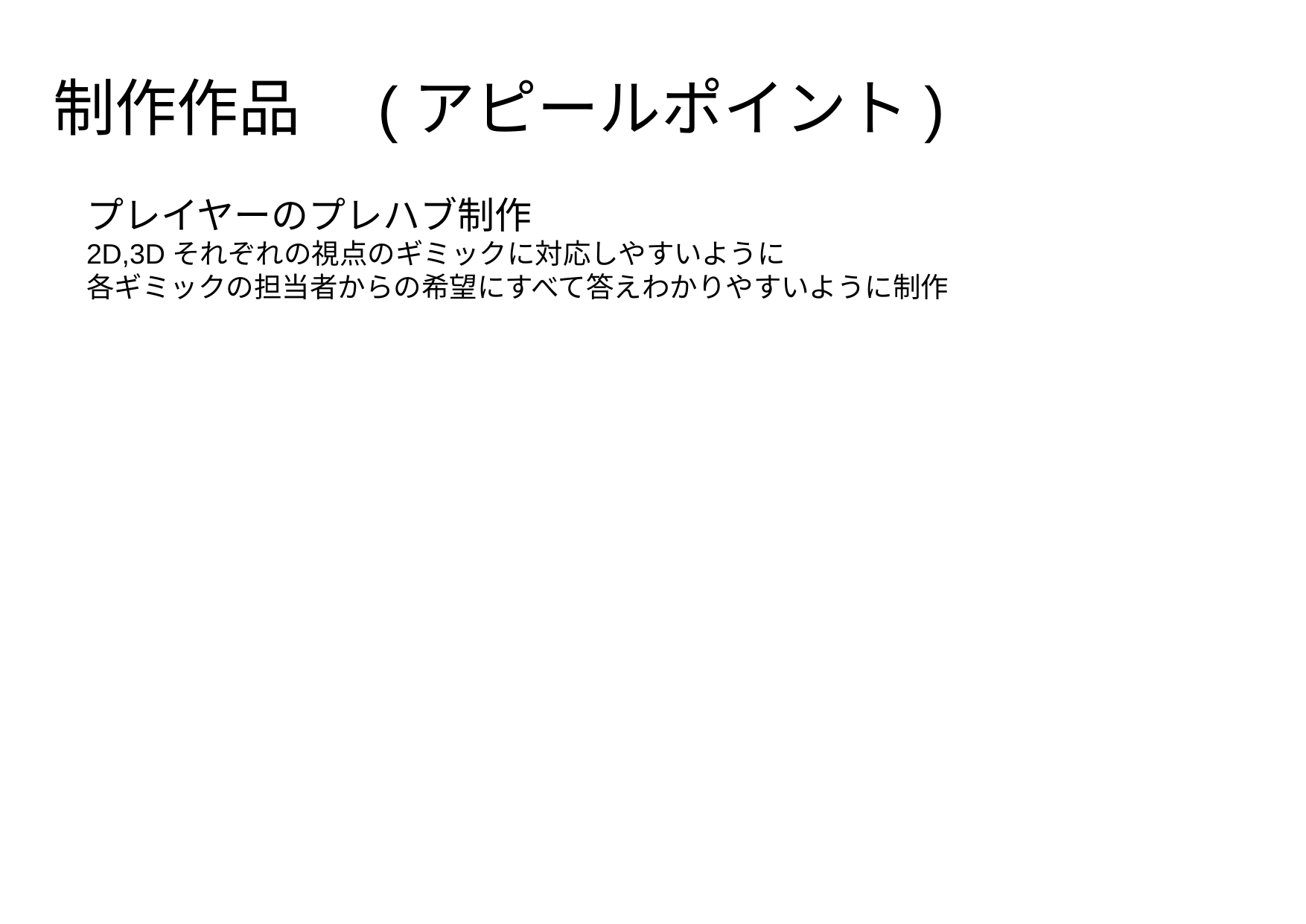

制作作品　(アピールポイント)
プレイヤーのプレハブ制作
2D,3Dそれぞれの視点のギミックに対応しやすいように
各ギミックの担当者からの希望にすべて答えわかりやすいように制作